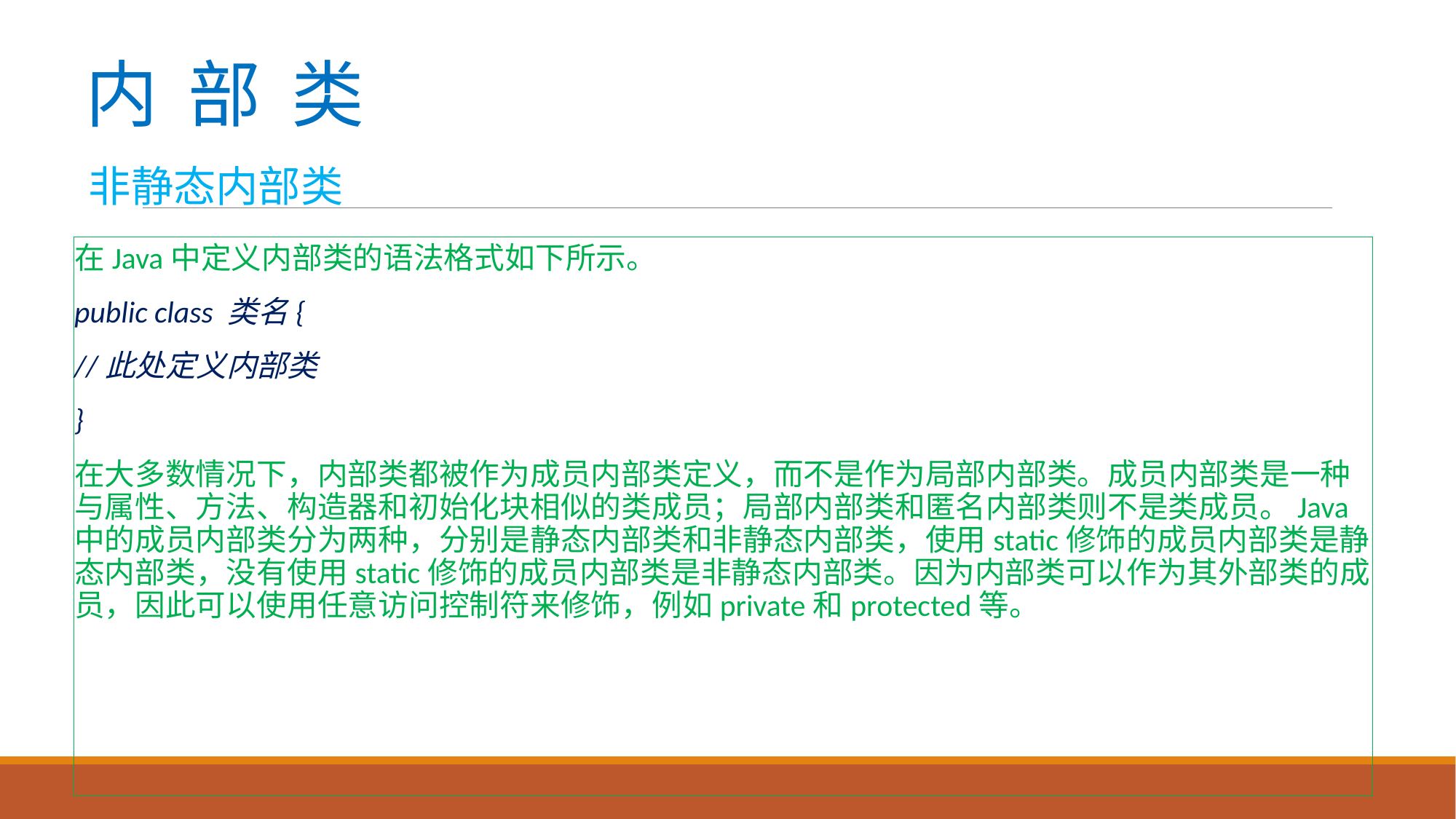

# 内  部  类
非静态内部类
在Java中定义内部类的语法格式如下所示。
public class 类名{
//此处定义内部类
}
在大多数情况下，内部类都被作为成员内部类定义，而不是作为局部内部类。成员内部类是一种与属性、方法、构造器和初始化块相似的类成员；局部内部类和匿名内部类则不是类成员。Java中的成员内部类分为两种，分别是静态内部类和非静态内部类，使用static修饰的成员内部类是静态内部类，没有使用static修饰的成员内部类是非静态内部类。因为内部类可以作为其外部类的成员，因此可以使用任意访问控制符来修饰，例如private和protected等。